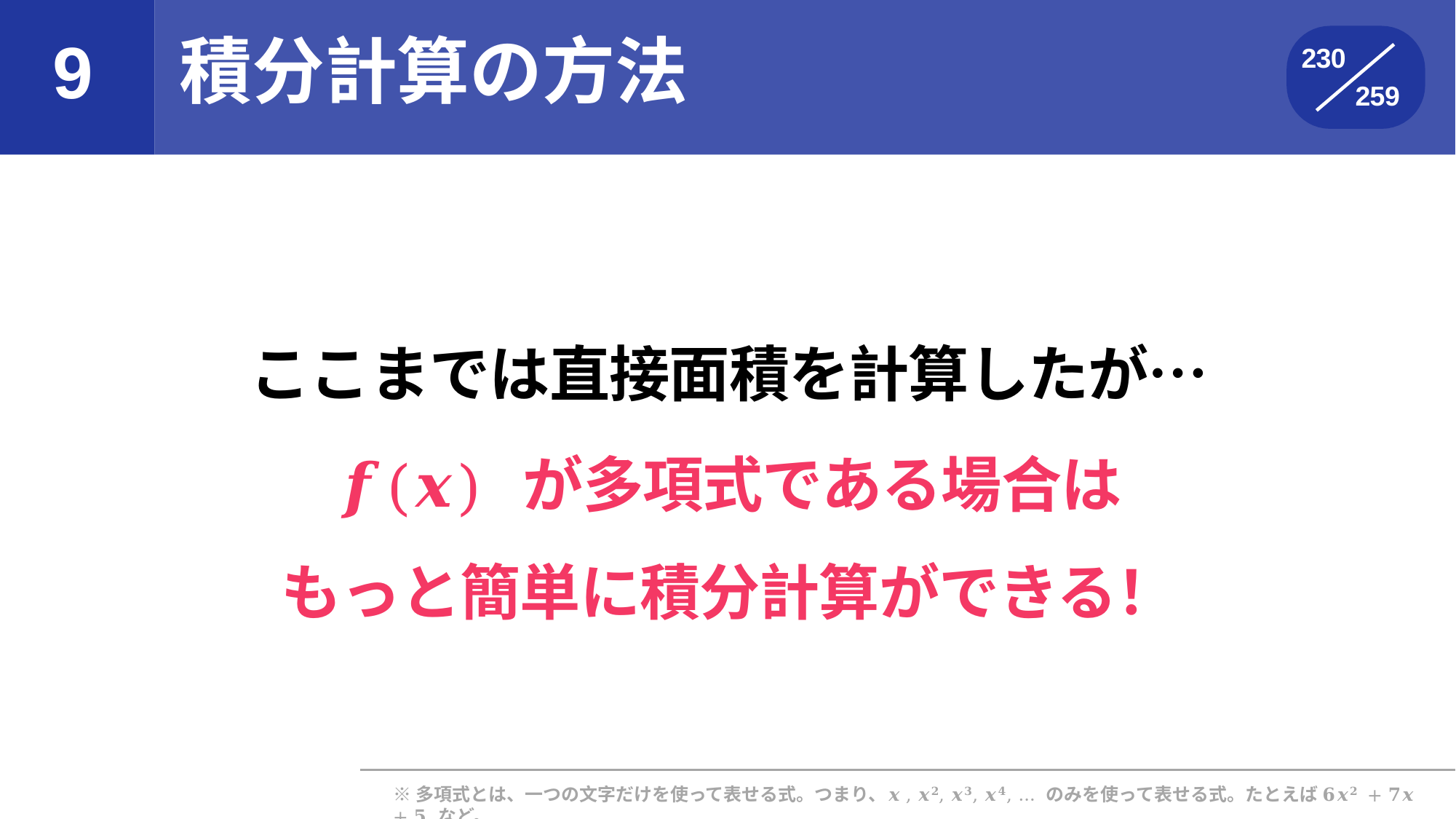

積分計算の方法
# 9
230
259
ここまでは直接面積を計算したが…
𝒇(𝒙) が多項式である場合は
もっと簡単に積分計算ができる！

※多項式とは、一つの文字だけを使って表せる式。つまり、𝒙, 𝒙𝟐, 𝒙𝟑, 𝒙𝟒, … のみを使って表せる式。たとえば 𝟔𝒙𝟐 + 𝟕𝒙 + 𝟓 など。